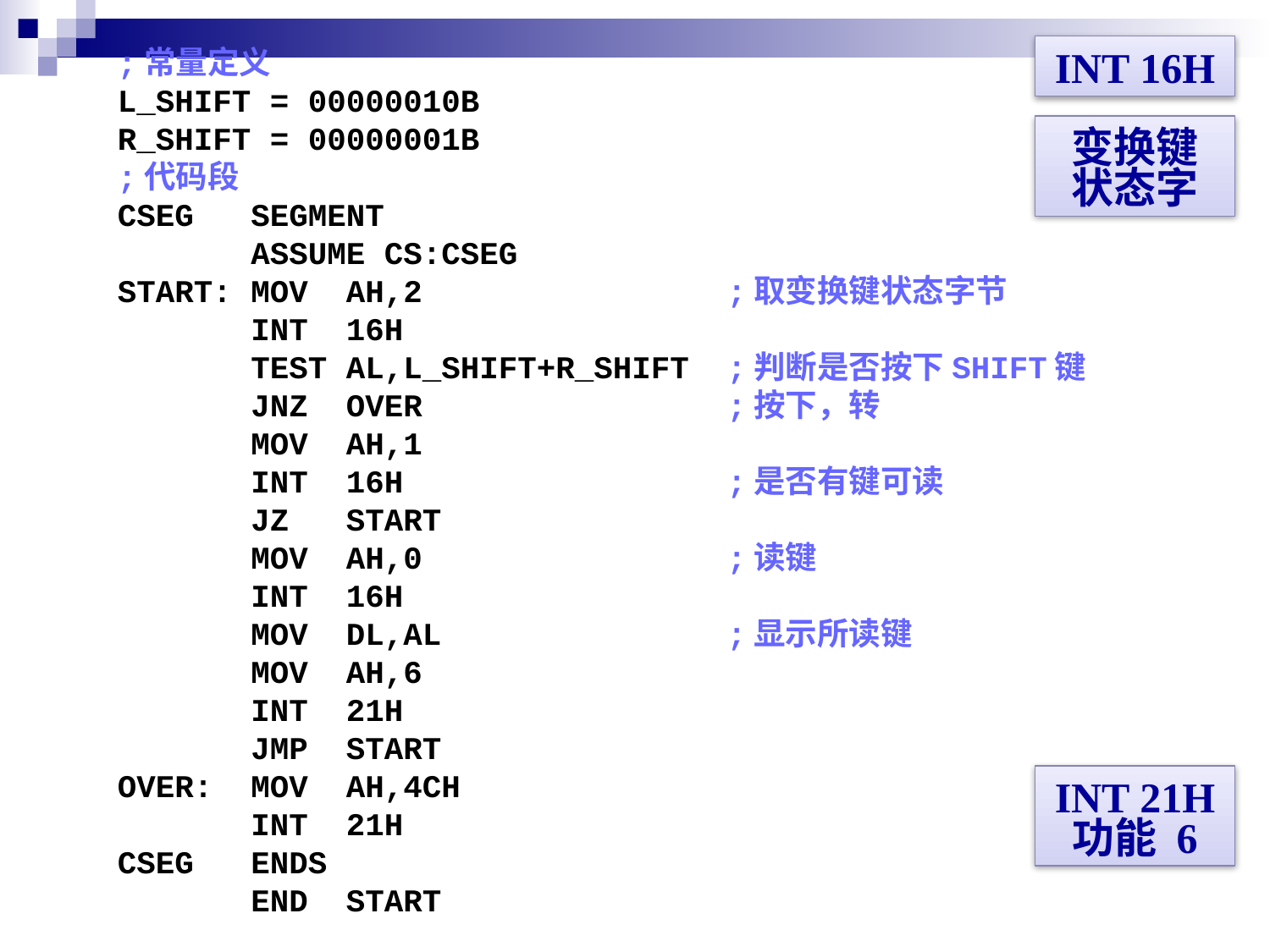

;常量定义
L_SHIFT = 00000010B
R_SHIFT = 00000001B
;代码段
CSEG   SEGMENT
       ASSUME CS:CSEG
START: MOV  AH,2                ;取变换键状态字节
       INT  16H
       TEST AL,L_SHIFT+R_SHIFT  ;判断是否按下SHIFT键
       JNZ  OVER                ;按下，转
       MOV  AH,1
       INT  16H                 ;是否有键可读
       JZ   START
       MOV  AH,0                ;读键
       INT  16H
       MOV  DL,AL               ;显示所读键
       MOV  AH,6
       INT  21H
       JMP  START
OVER:  MOV  AH,4CH
       INT  21H
CSEG   ENDS
       END  START
INT 16H
变换键
状态字
INT 21H
功能 6
16